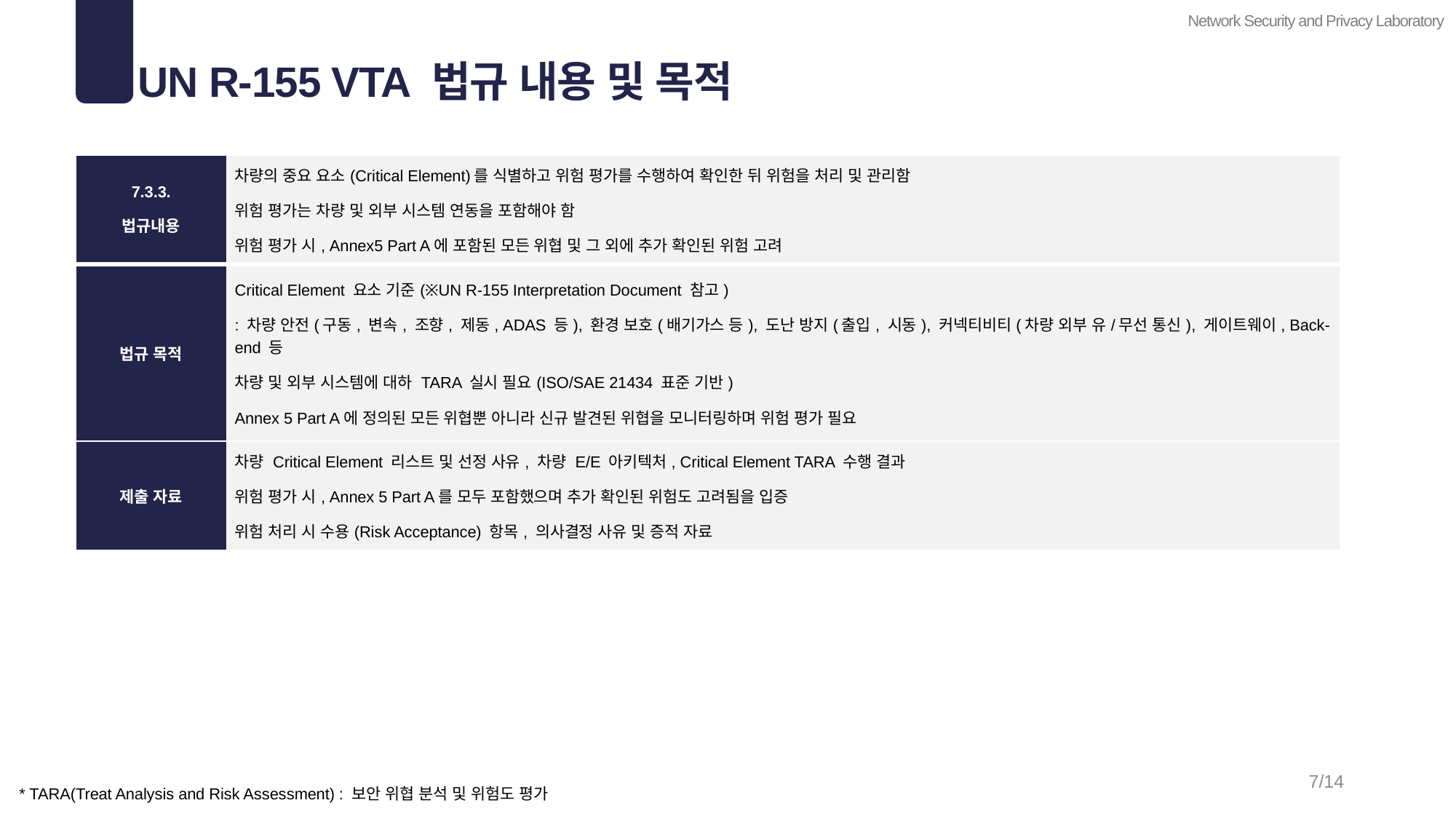

Network Security and Privacy Laboratory
02
UN R-155 VTA 법규 내용 및 목적
| 7.3.3. 법규내용 | 차량의 중요 요소(Critical Element)를 식별하고 위험 평가를 수행하여 확인한 뒤 위험을 처리 및 관리함 위험 평가는 차량 및 외부 시스템 연동을 포함해야 함 위험 평가 시, Annex5 Part A에 포함된 모든 위협 및 그 외에 추가 확인된 위험 고려 |
| --- | --- |
| 법규 목적 | Critical Element 요소 기준(※UN R-155 Interpretation Document 참고) : 차량 안전(구동, 변속, 조향, 제동, ADAS 등), 환경 보호(배기가스 등), 도난 방지(출입, 시동), 커넥티비티(차량 외부 유/무선 통신), 게이트웨이, Back-end 등 차량 및 외부 시스템에 대하 TARA 실시 필요(ISO/SAE 21434 표준 기반) Annex 5 Part A에 정의된 모든 위협뿐 아니라 신규 발견된 위협을 모니터링하며 위험 평가 필요 |
| 제출 자료 | 차량 Critical Element 리스트 및 선정 사유, 차량 E/E 아키텍처, Critical Element TARA 수행 결과 위험 평가 시, Annex 5 Part A를 모두 포함했으며 추가 확인된 위험도 고려됨을 입증 위험 처리 시 수용(Risk Acceptance) 항목, 의사결정 사유 및 증적 자료 |
7/14
* TARA(Treat Analysis and Risk Assessment) : 보안 위협 분석 및 위험도 평가